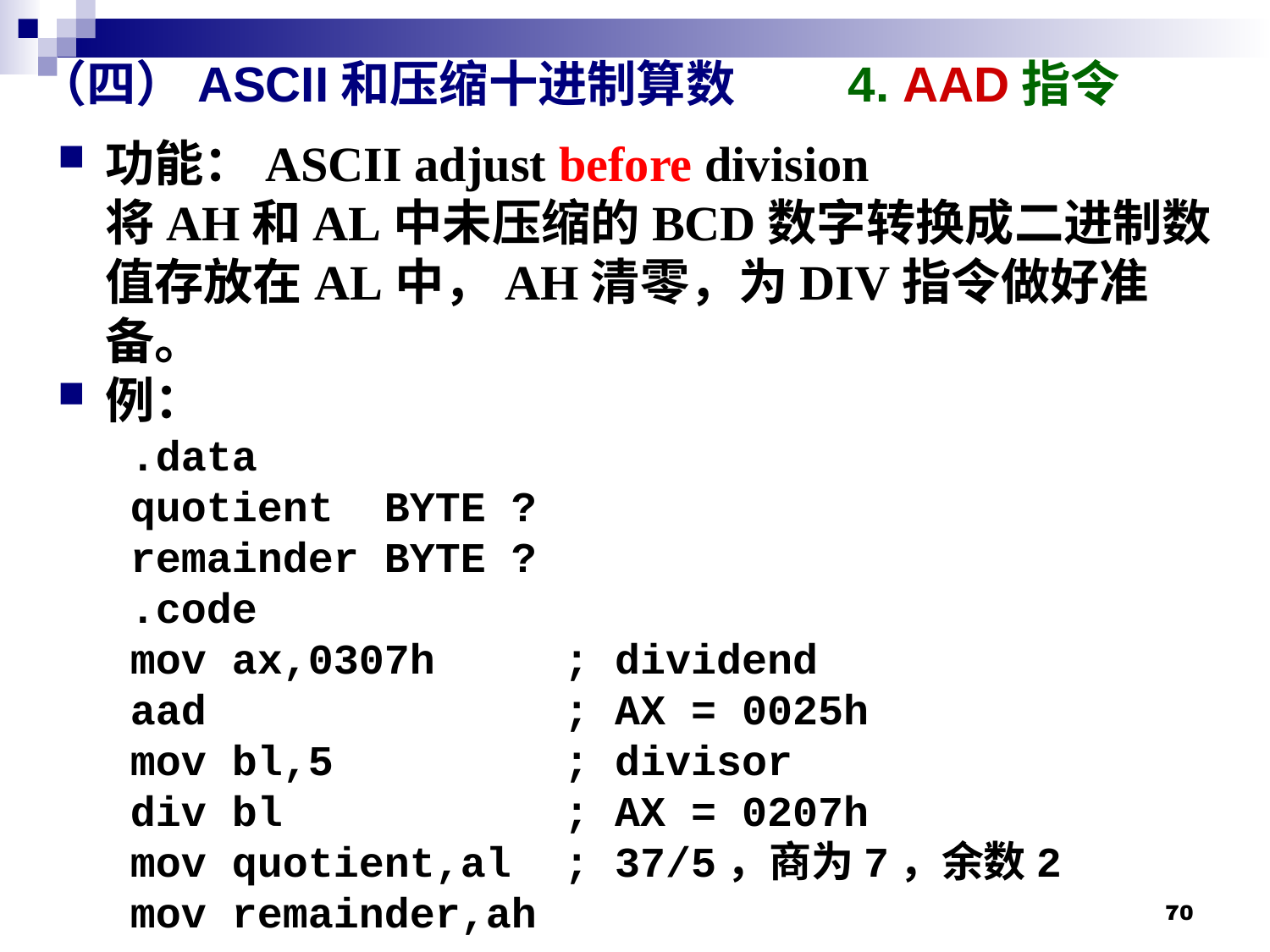

# （四）ASCII和压缩十进制算数         4. AAD指令
功能：ASCII adjust before division
将AH和AL中未压缩的BCD数字转换成二进制数值存放在AL中，AH清零，为DIV指令做好准备。
例：
.data
quotient  BYTE ?
remainder BYTE ?
.code
mov ax,0307h		; dividend
aad			; AX = 0025h
mov bl,5		; divisor
div bl			; AX = 0207h
mov quotient,al	; 37/5，商为7，余数2
mov remainder,ah
70